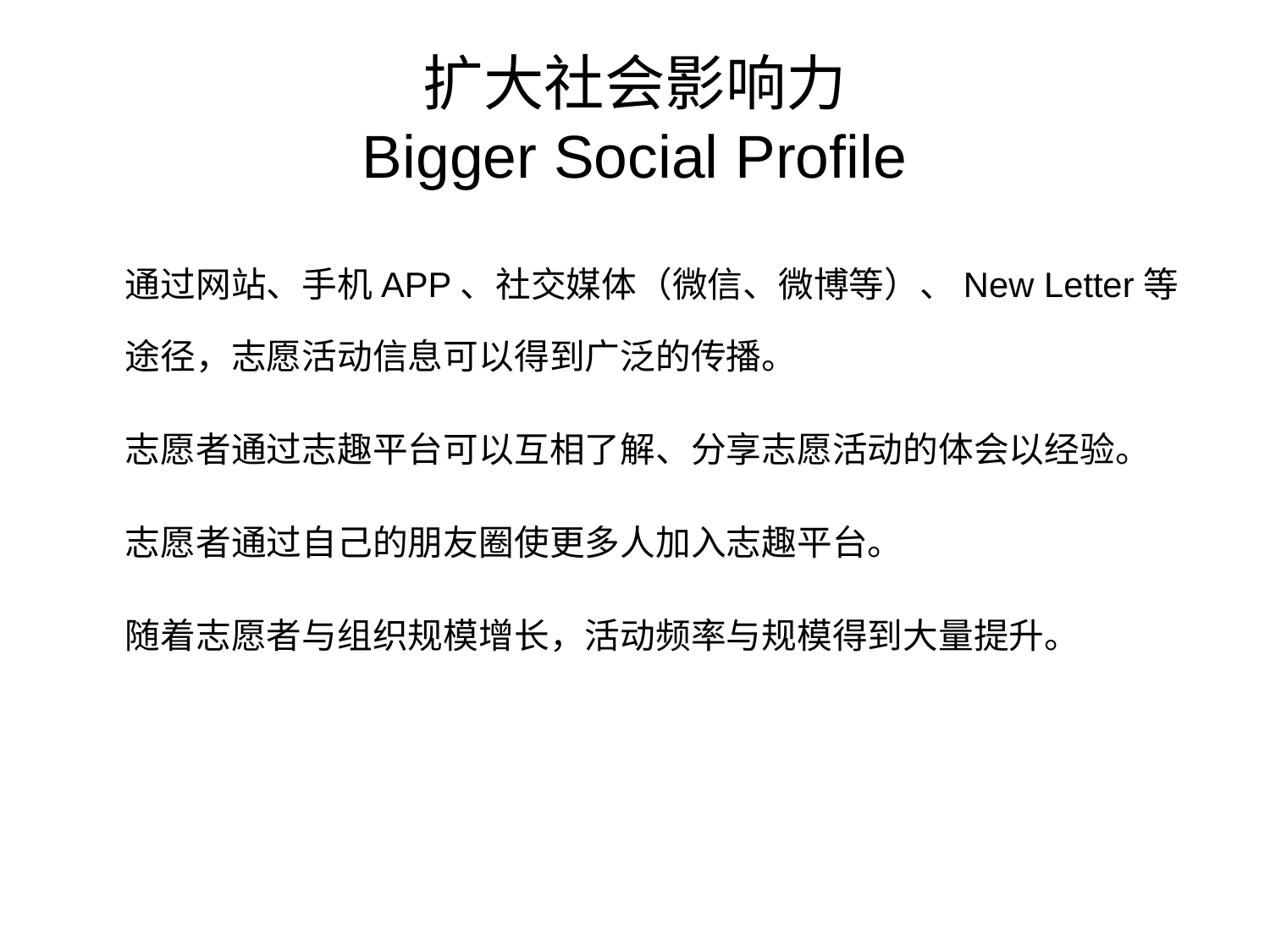

# 扩大社会影响力 Bigger Social Profile
通过网站、手机APP、社交媒体（微信、微博等）、New Letter等途径，志愿活动信息可以得到广泛的传播。
志愿者通过志趣平台可以互相了解、分享志愿活动的体会以经验。
志愿者通过自己的朋友圈使更多人加入志趣平台。
随着志愿者与组织规模增长，活动频率与规模得到大量提升。